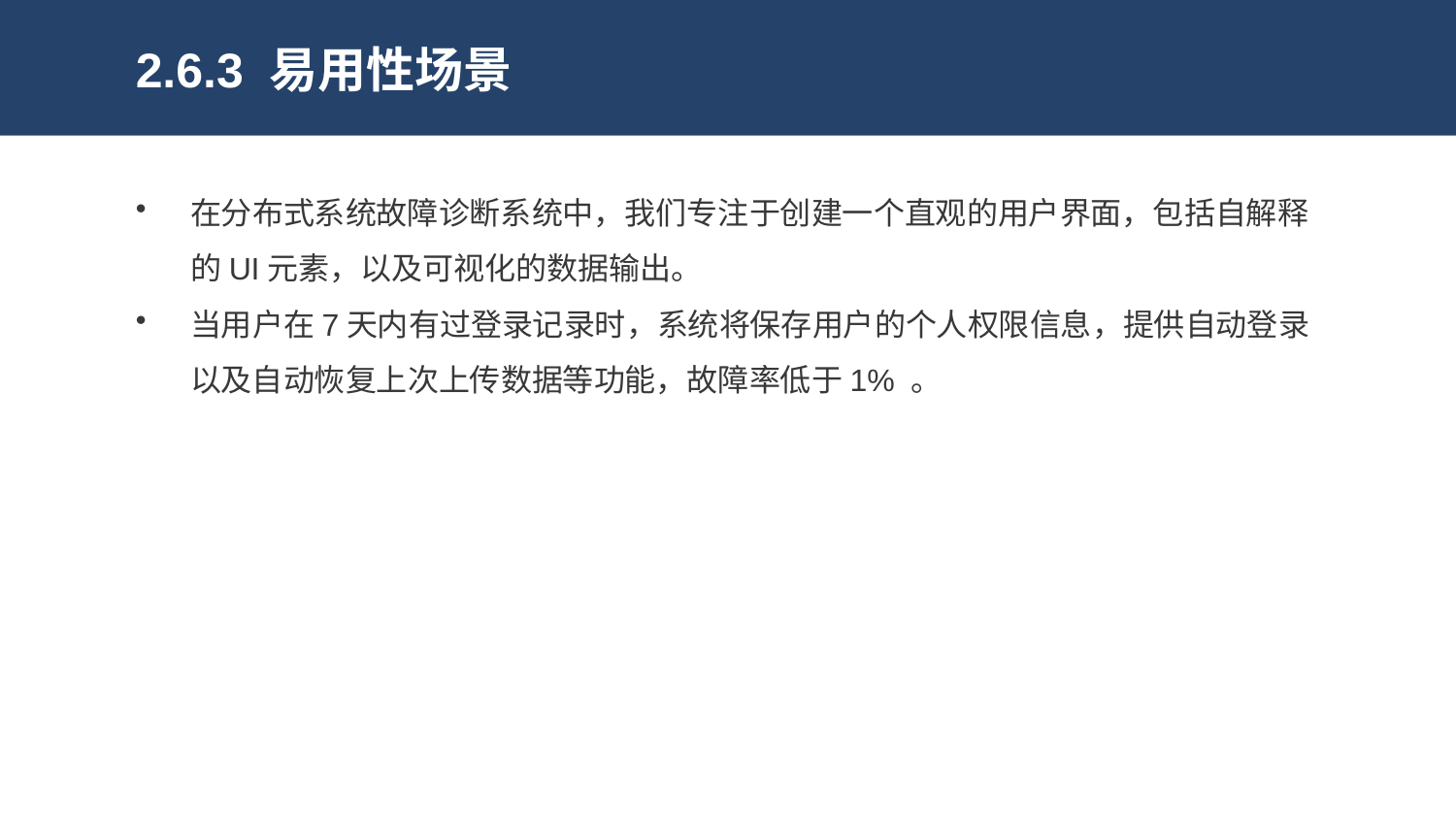

2.6.3 易用性场景
在分布式系统故障诊断系统中，我们专注于创建一个直观的用户界面，包括自解释的UI元素，以及可视化的数据输出。
当用户在7天内有过登录记录时，系统将保存用户的个人权限信息，提供自动登录以及自动恢复上次上传数据等功能，故障率低于1% 。